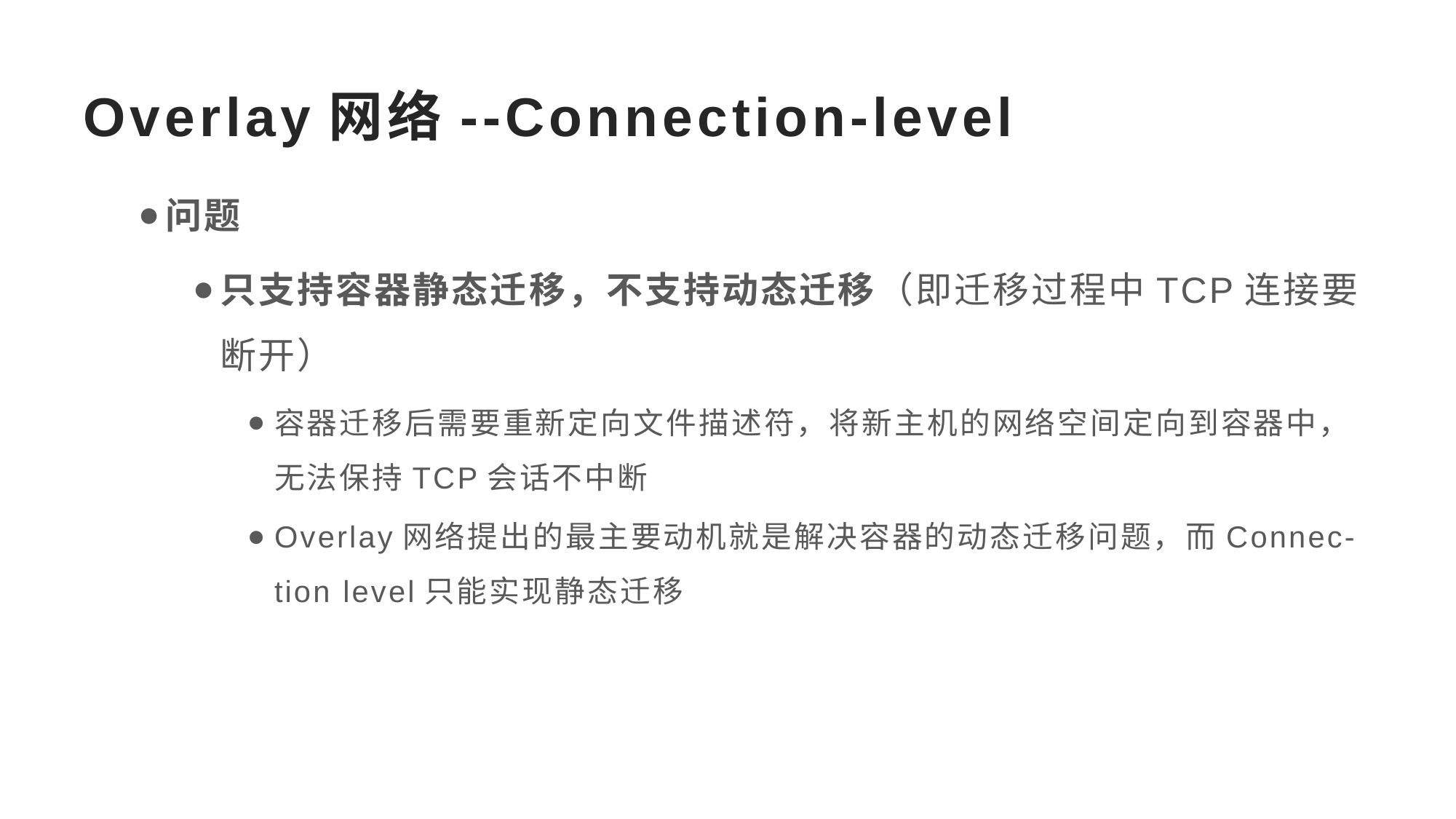

# Overlay网络--Connection-level
问题
只支持容器静态迁移，不支持动态迁移（即迁移过程中TCP连接要断开）
容器迁移后需要重新定向文件描述符，将新主机的网络空间定向到容器中，无法保持TCP会话不中断
Overlay网络提出的最主要动机就是解决容器的动态迁移问题，而Connec-tion level只能实现静态迁移